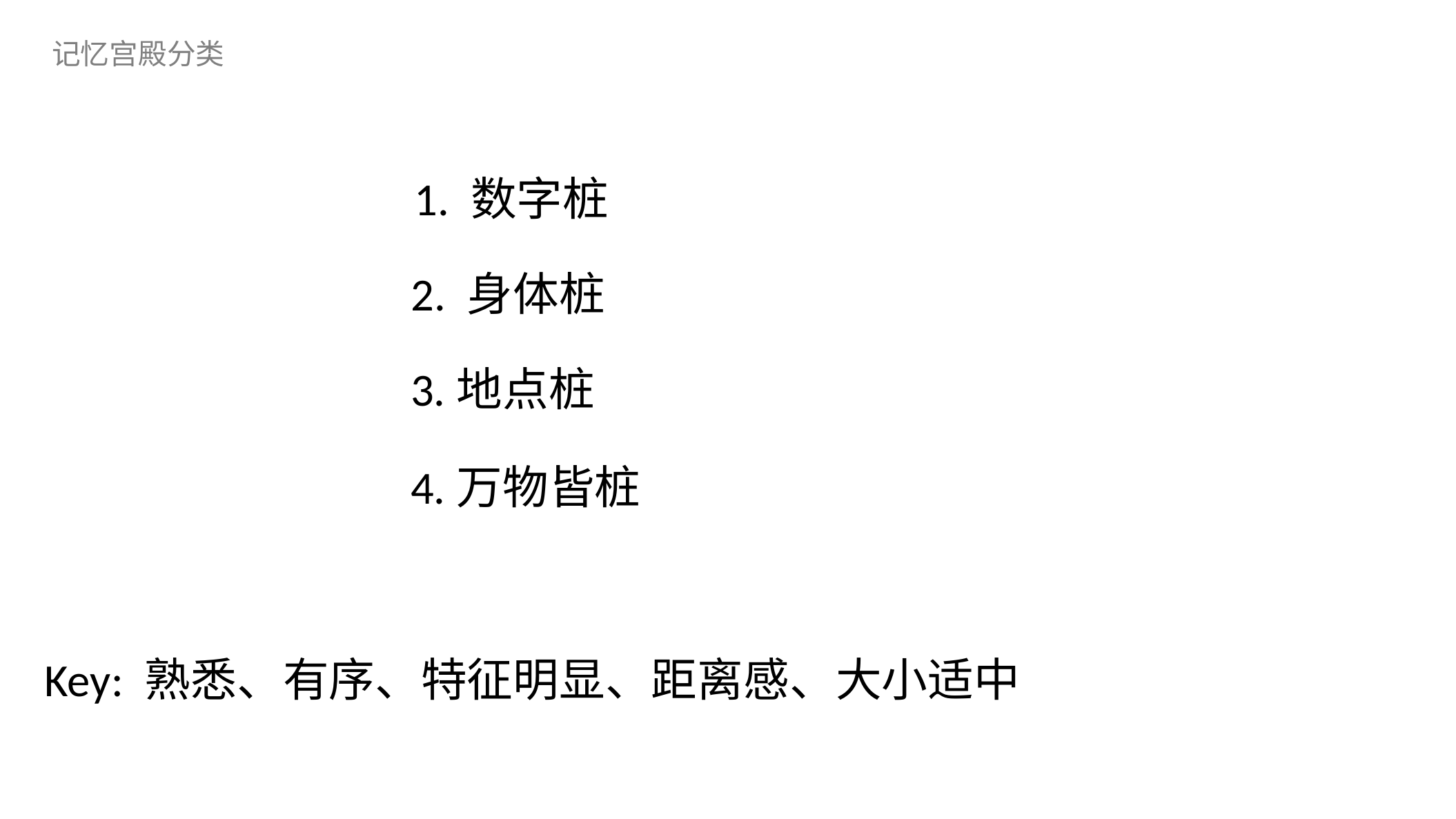

记忆宫殿分类
1. 数字桩
2. 身体桩
3.地点桩
4.万物皆桩
Key: 熟悉、有序、特征明显、距离感、大小适中